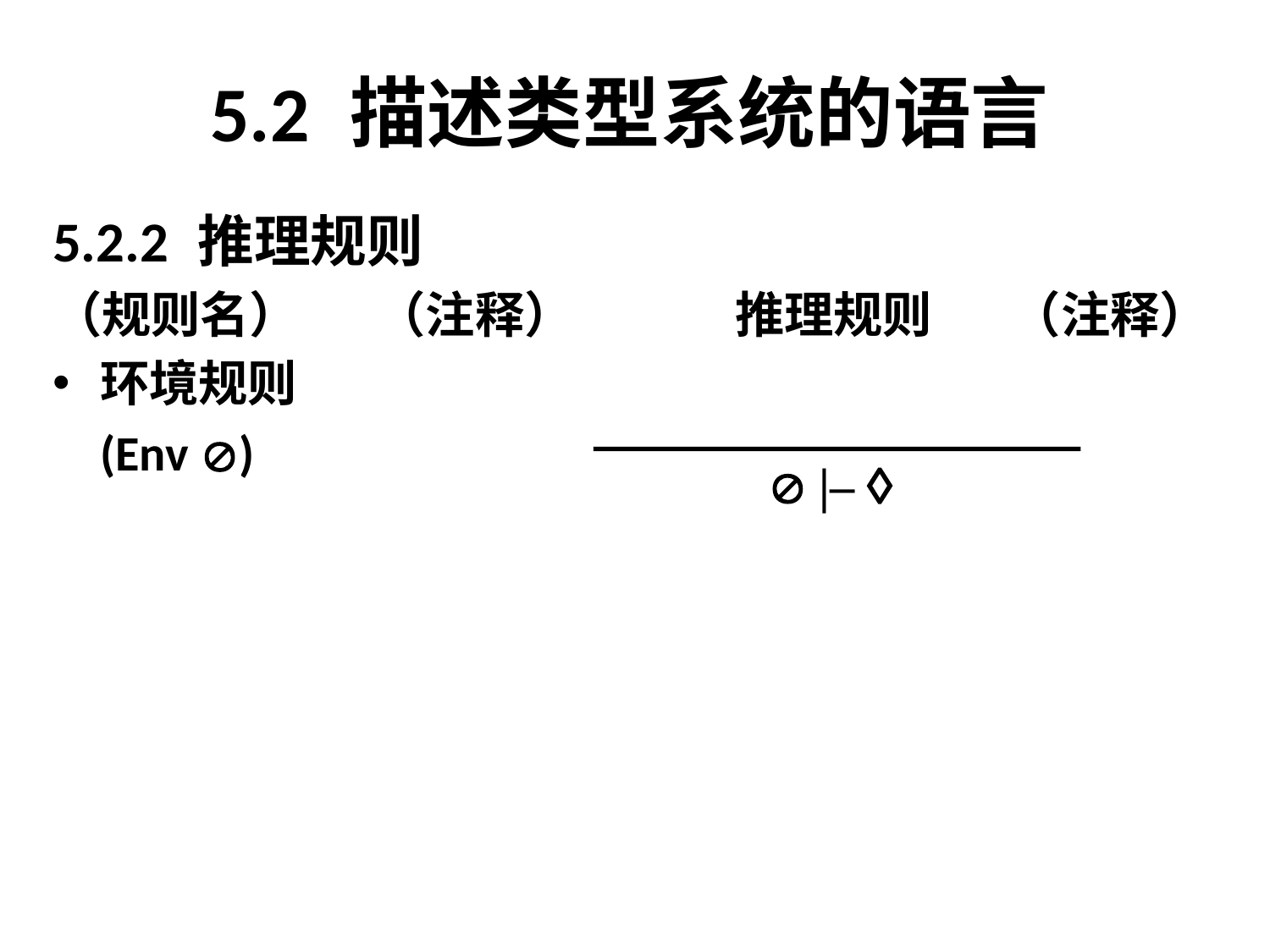

# 5.2 描述类型系统的语言
5.2.2 推理规则
（规则名）	  （注释）		推理规则	  （注释）
环境规则
	(Env ∅)

∅ |– ◊